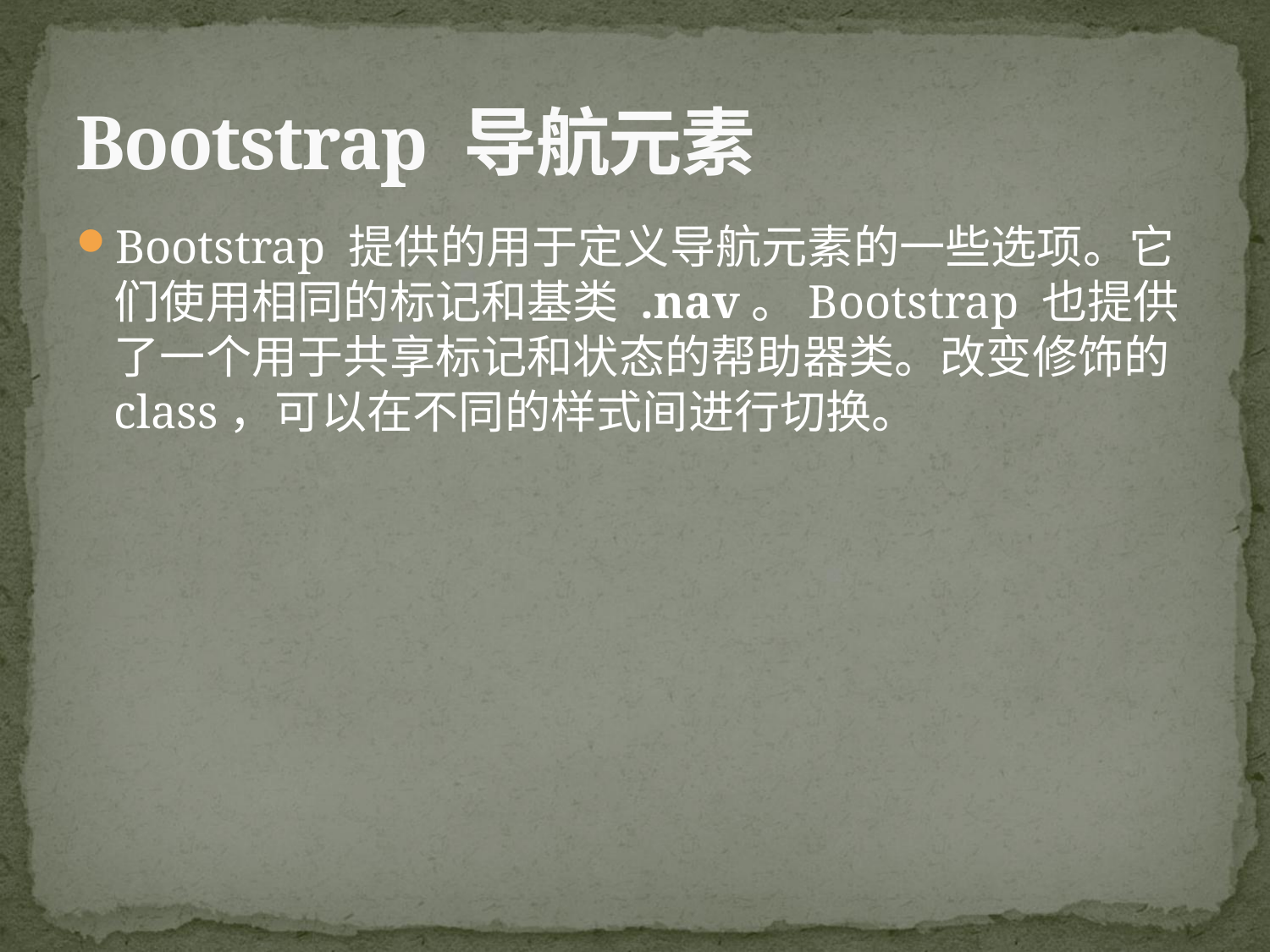

# Bootstrap 导航元素
Bootstrap 提供的用于定义导航元素的一些选项。它们使用相同的标记和基类 .nav。Bootstrap 也提供了一个用于共享标记和状态的帮助器类。改变修饰的 class，可以在不同的样式间进行切换。